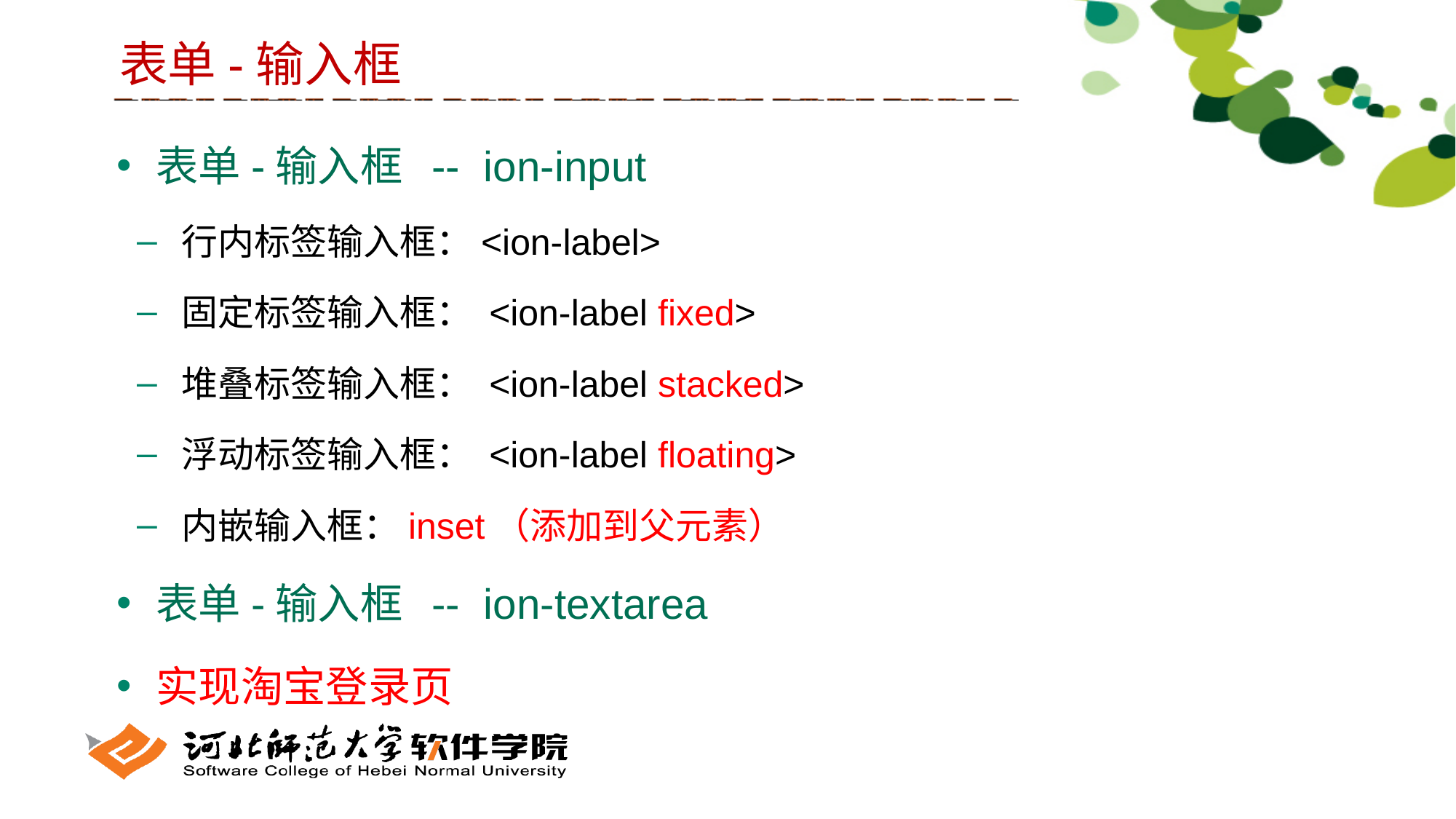

表单-输入框
 表单-输入框  --  ion-input
 行内标签输入框：<ion-label>
 固定标签输入框： <ion-label fixed>
 堆叠标签输入框： <ion-label stacked>
 浮动标签输入框： <ion-label floating>
 内嵌输入框：inset（添加到父元素）
 表单-输入框  --  ion-textarea
 实现淘宝登录页